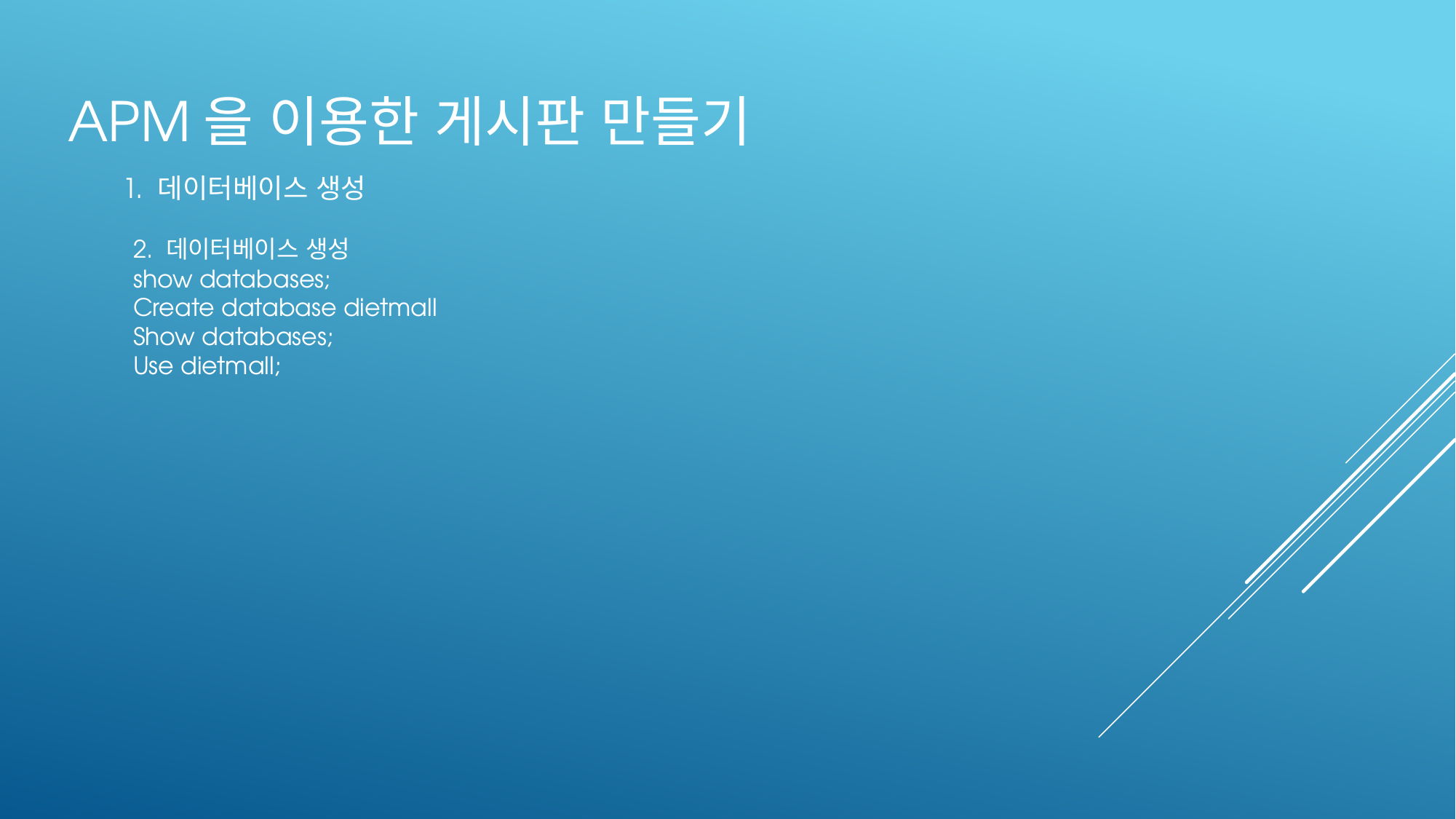

APM을 이용한 게시판 만들기
1. 데이터베이스 생성
2. 데이터베이스 생성
show databases;
Create database dietmall
Show databases;
Use dietmall;